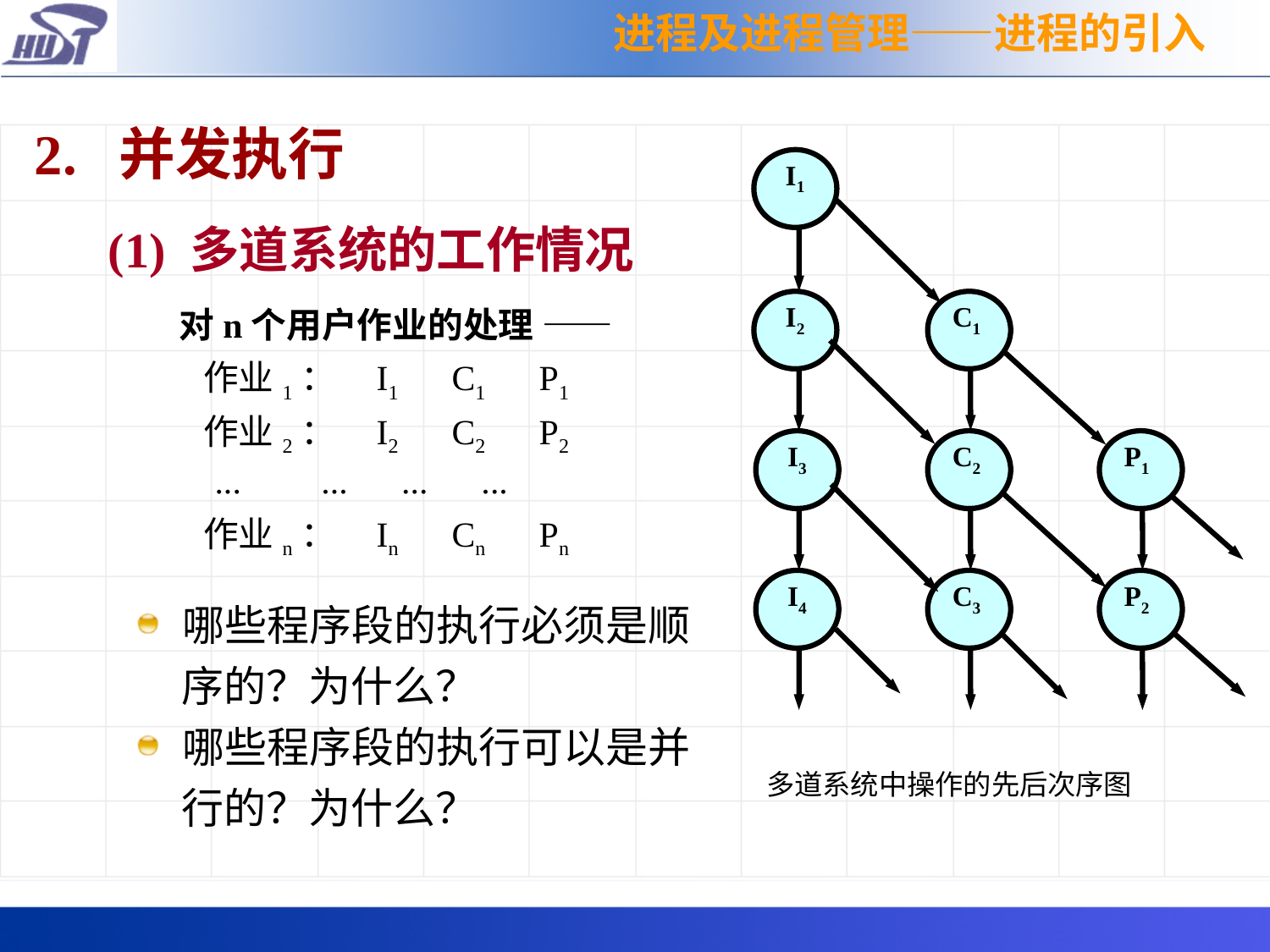

进程及进程管理——进程的引入
2.  并发执行
      (1) 多道系统的工作情况
 I1

 I2
C1

 I3
C2
P1

 I4
C3
P2

对n个用户作业的处理 ——
  作业1：    I1      C1      P1
  作业2：    I2      C2      P2
    ...         ...      ...      ...
  作业n：    In      Cn      Pn
 哪些程序段的执行必须是顺
    序的？为什么？
 哪些程序段的执行可以是并
    行的？为什么？
多道系统中操作的先后次序图